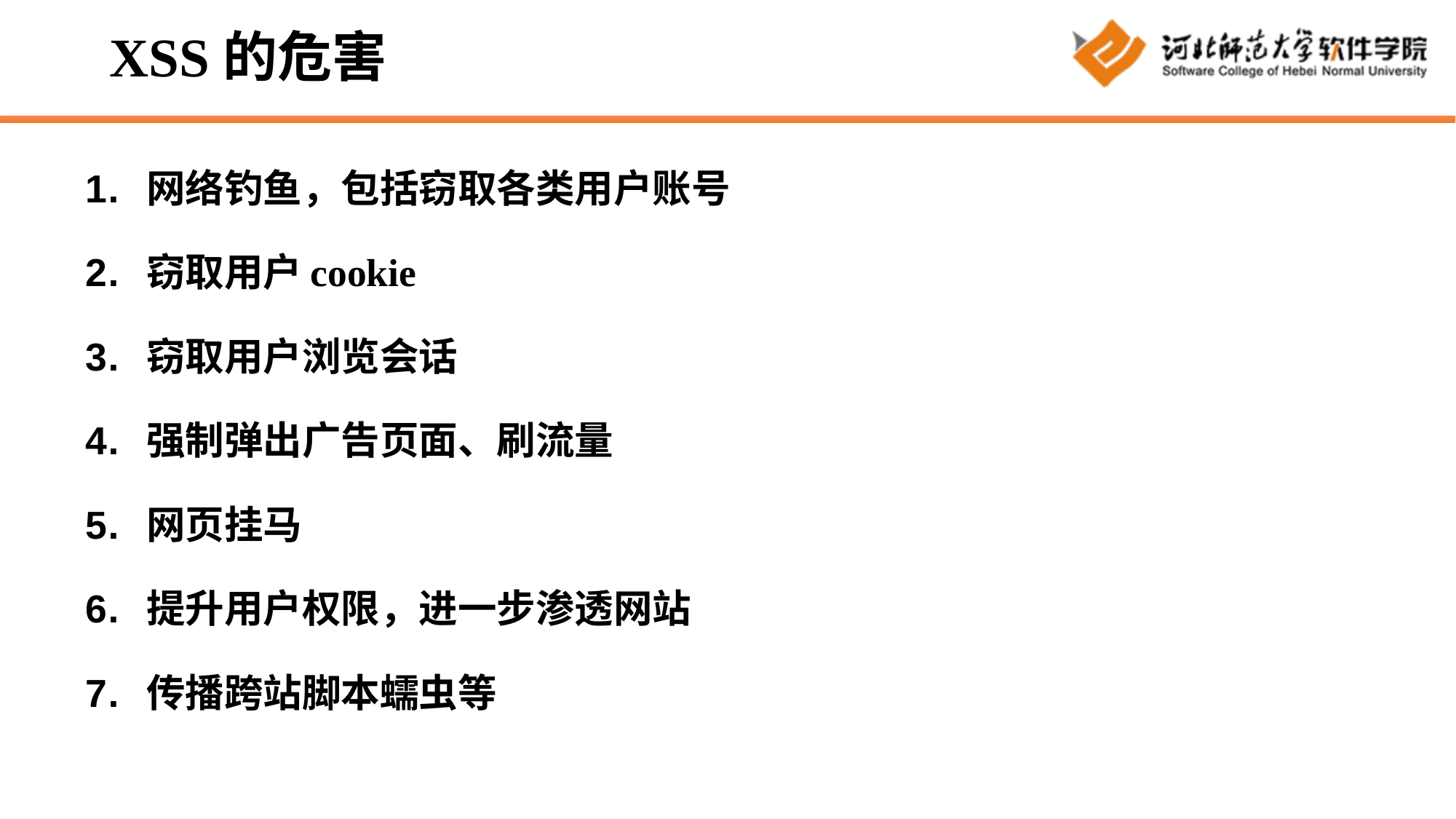

# XSS的危害
网络钓鱼，包括窃取各类用户账号
窃取用户cookie
窃取用户浏览会话
强制弹出广告页面、刷流量
网页挂马
提升用户权限，进一步渗透网站
传播跨站脚本蠕虫等